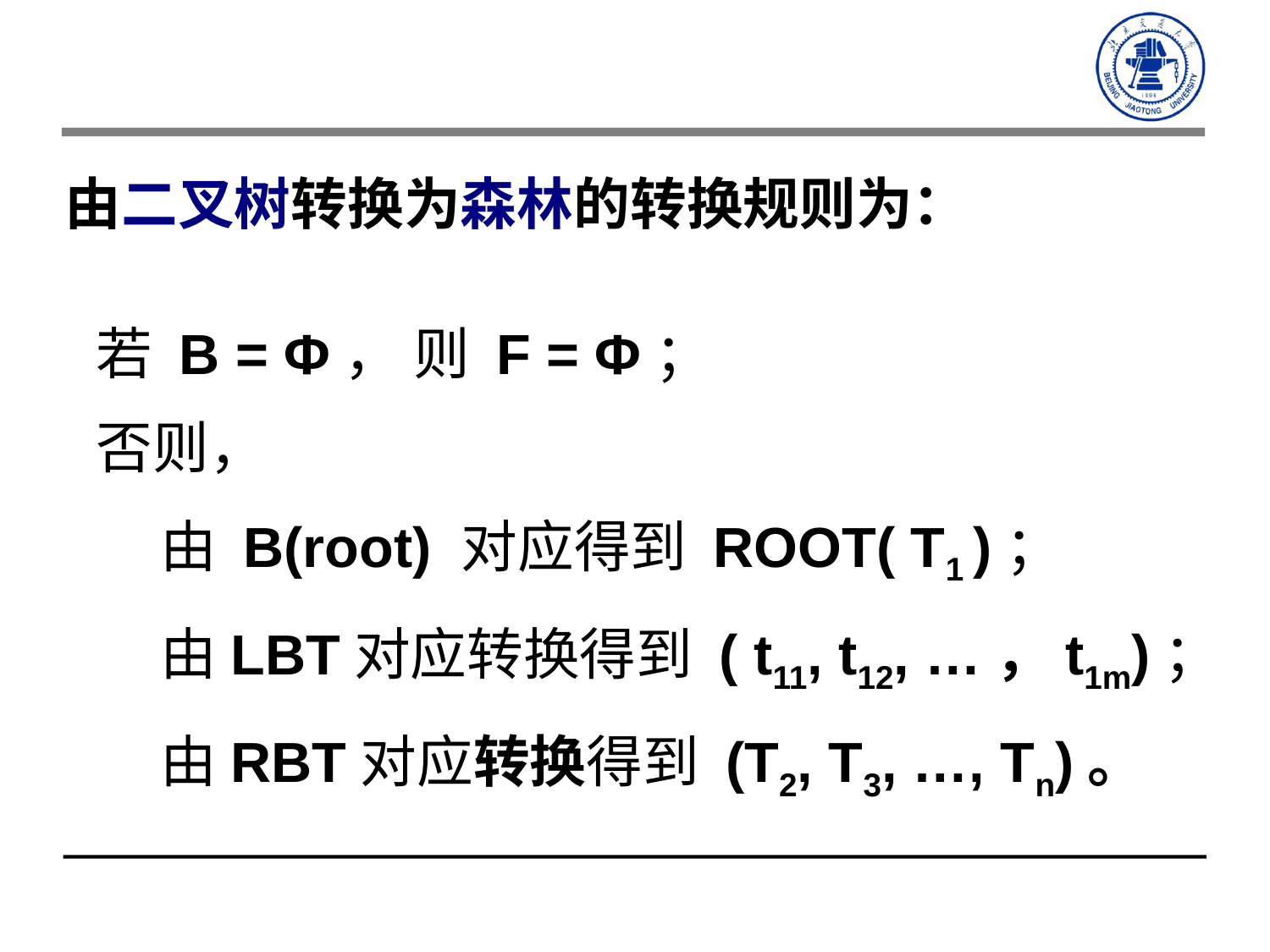

由二叉树转换为森林的转换规则为：
若 B = Φ， 则 F = Φ；
否则，
    由 B(root) 对应得到 ROOT( T1 )；
    由LBT对应转换得到 ( t11, t12, …，t1m)；
    由RBT对应转换得到 (T2, T3, …, Tn)。